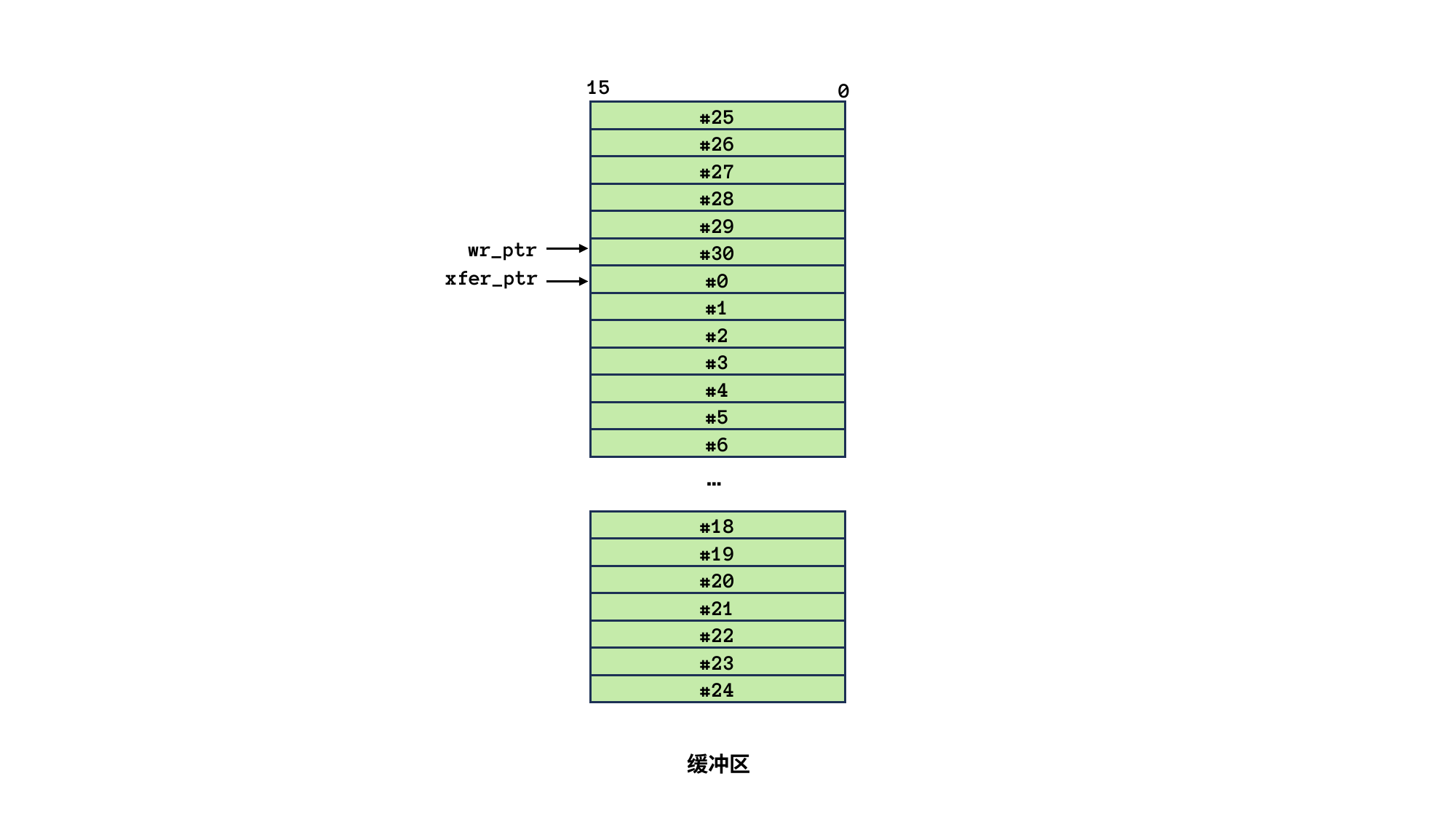

15
0
#25
#26
#27
#28
#29
#30
#0
#1
#2
#3
#4
#5
#6
…
#18
#19
#20
#21
#22
#23
#24
wr_ptr
xfer_ptr
#0
缓冲区